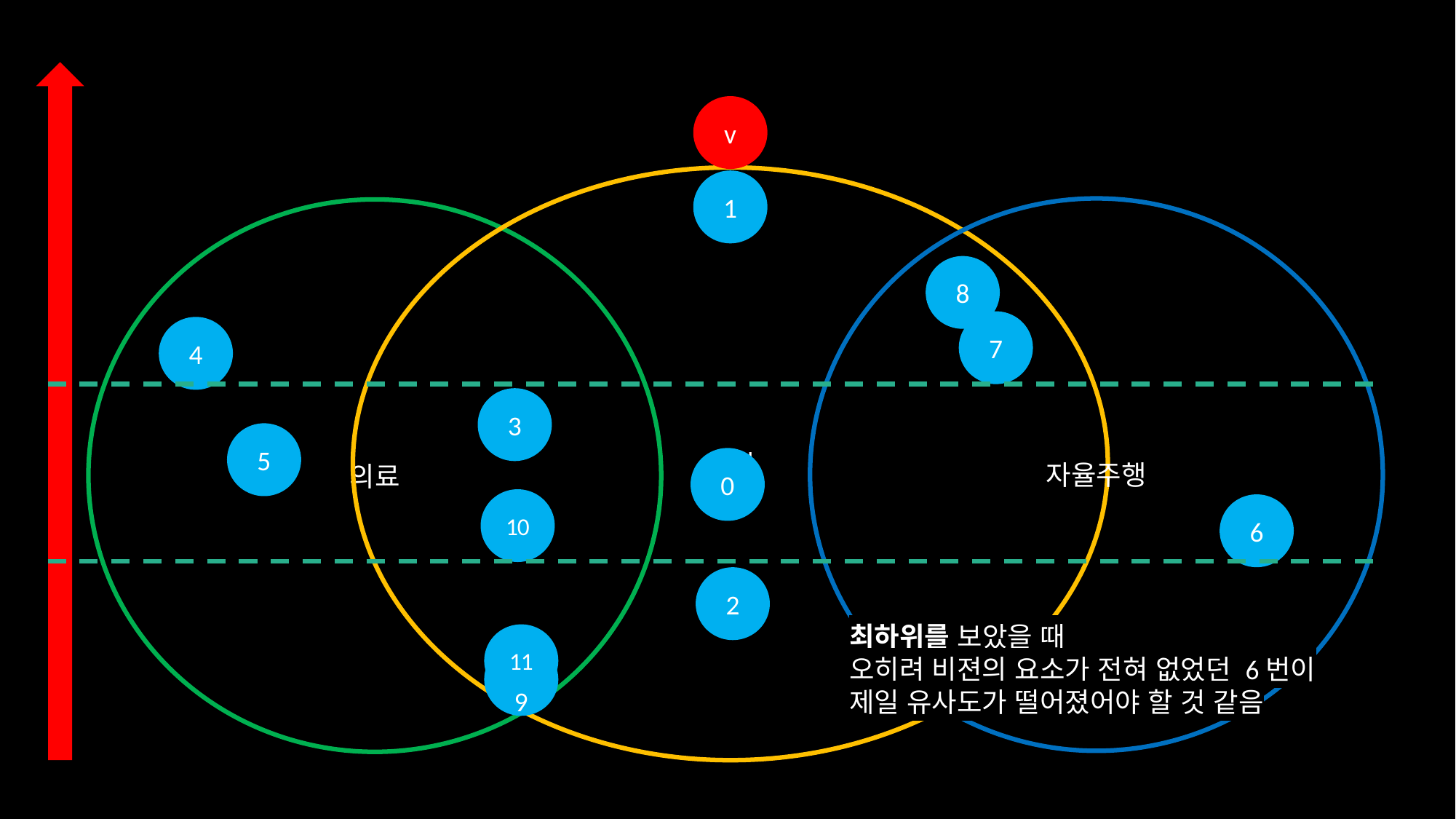

v
비젼
1
자율주행
의료
8
7
4
3
5
0
10
6
2
최하위를 보았을 때
오히려 비젼의 요소가 전혀 없었던 6번이 제일 유사도가 떨어졌어야 할 것 같음
11
9
9